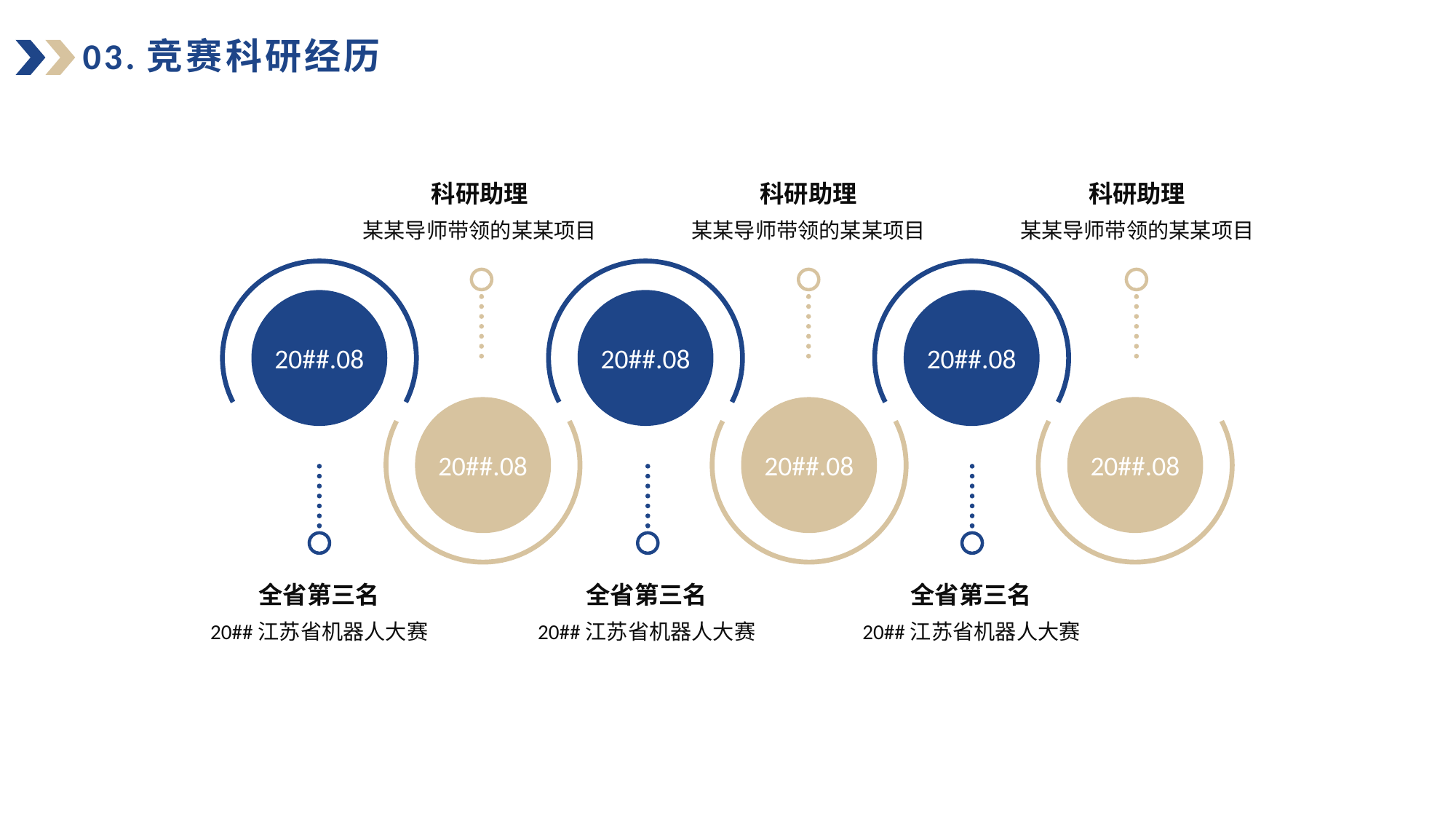

# 03.竞赛科研经历
科研助理
科研助理
科研助理
某某导师带领的某某项目
某某导师带领的某某项目
某某导师带领的某某项目

20##.08
20##.08
20##.08

20##.08
20##.08
20##.08

全省第三名
全省第三名
全省第三名
20##江苏省机器人大赛
20##江苏省机器人大赛
20##江苏省机器人大赛